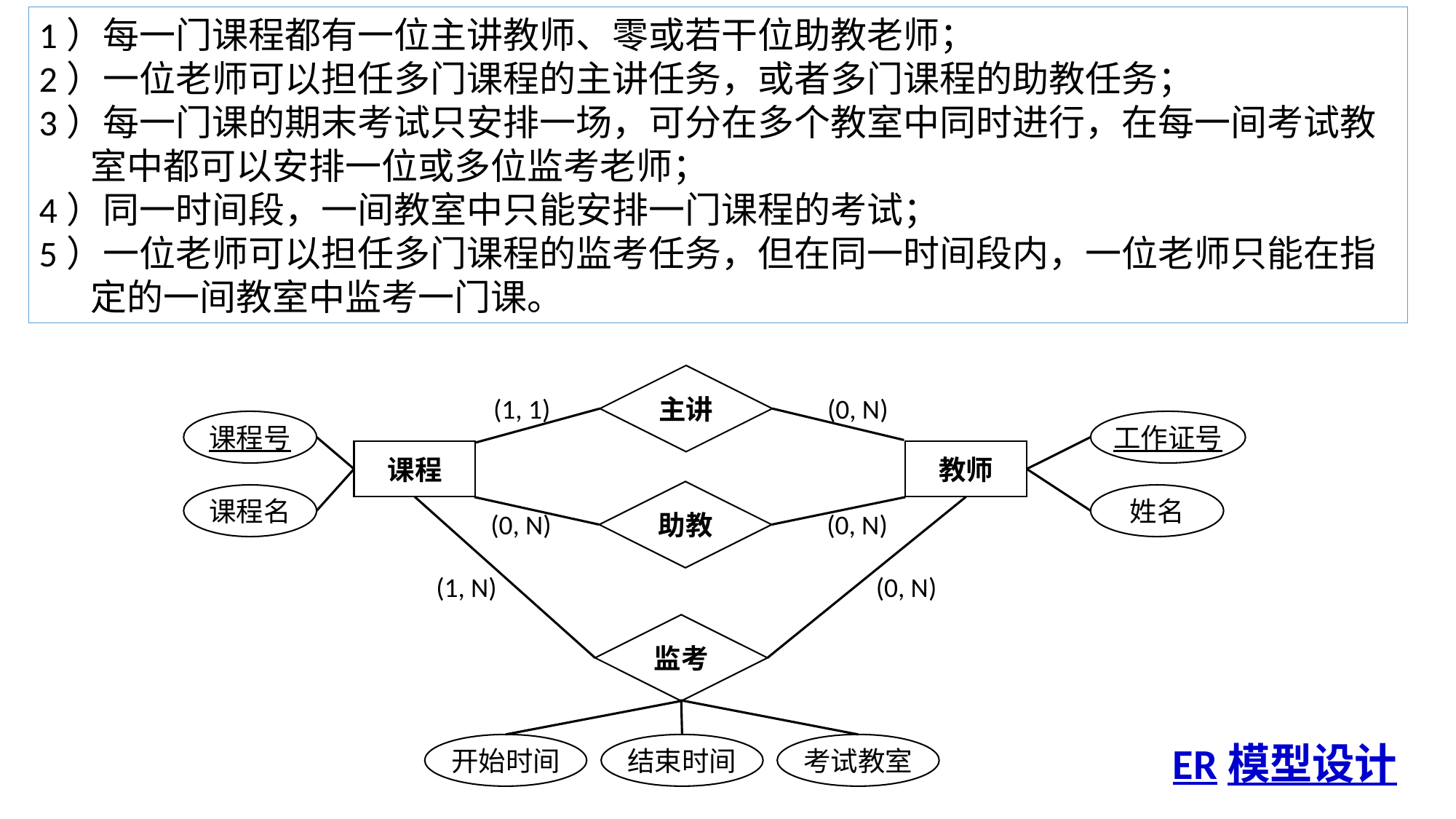

1）每一门课程都有一位主讲教师、零或若干位助教老师；
2）一位老师可以担任多门课程的主讲任务，或者多门课程的助教任务；
3）每一门课的期末考试只安排一场，可分在多个教室中同时进行，在每一间考试教室中都可以安排一位或多位监考老师；
4）同一时间段，一间教室中只能安排一门课程的考试；
5）一位老师可以担任多门课程的监考任务，但在同一时间段内，一位老师只能在指定的一间教室中监考一门课。
主讲
(1, 1)
(0, N)
课程号
课程
课程名
工作证号
教师
姓名
助教
监考
(0, N)
(0, N)
(1, N)
(0, N)
开始时间
结束时间
考试教室
ER模型设计